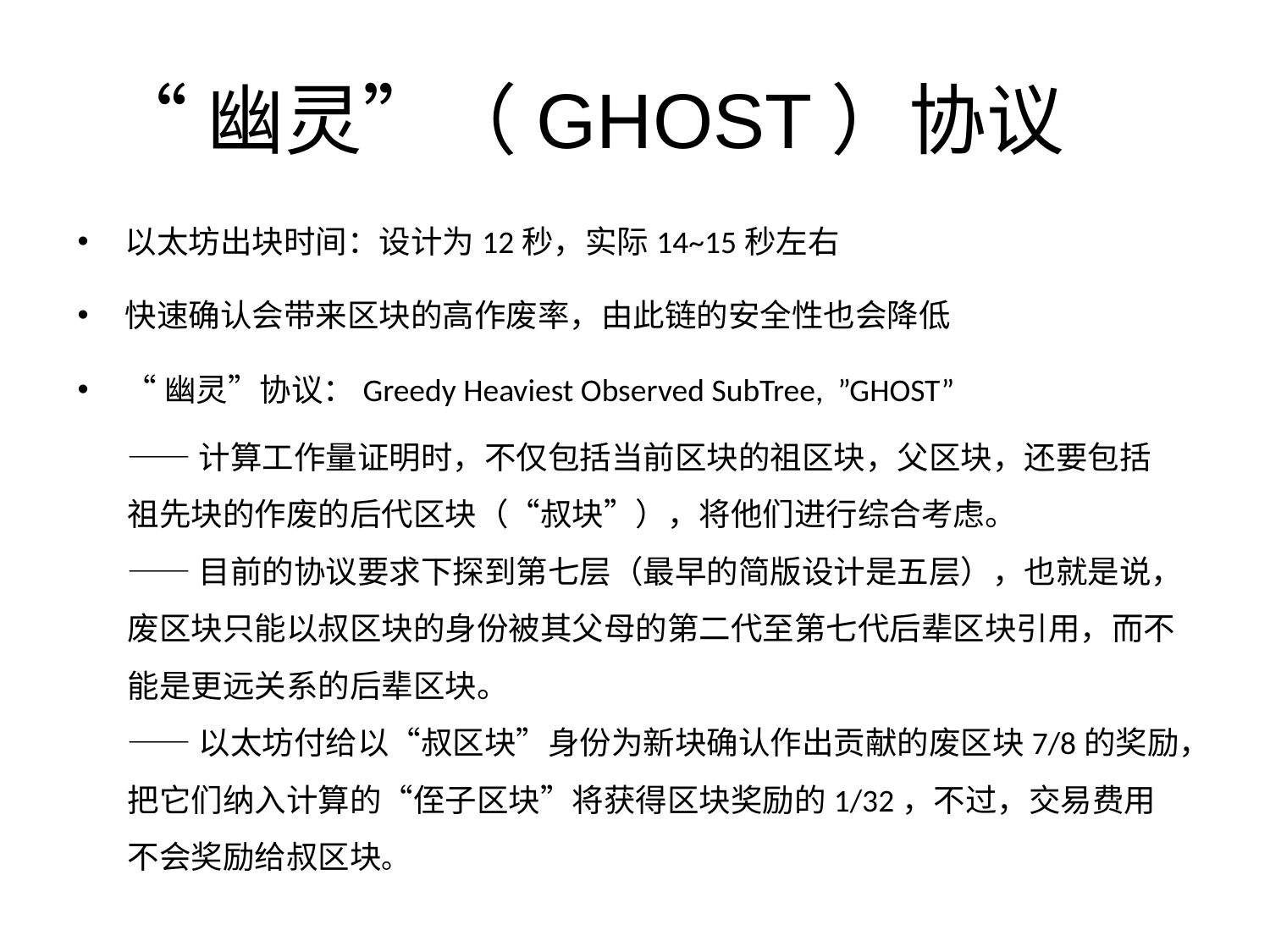

# “幽灵”（GHOST）协议
以太坊出块时间：设计为12秒，实际14~15秒左右
快速确认会带来区块的高作废率，由此链的安全性也会降低
“幽灵”协议：Greedy Heaviest Observed SubTree,  ”GHOST”
——计算工作量证明时，不仅包括当前区块的祖区块，父区块，还要包括祖先块的作废的后代区块（“叔块”），将他们进行综合考虑。
——目前的协议要求下探到第七层（最早的简版设计是五层），也就是说，废区块只能以叔区块的身份被其父母的第二代至第七代后辈区块引用，而不能是更远关系的后辈区块。
——以太坊付给以“叔区块”身份为新块确认作出贡献的废区块7/8的奖励，把它们纳入计算的“侄子区块”将获得区块奖励的1/32，不过，交易费用不会奖励给叔区块。